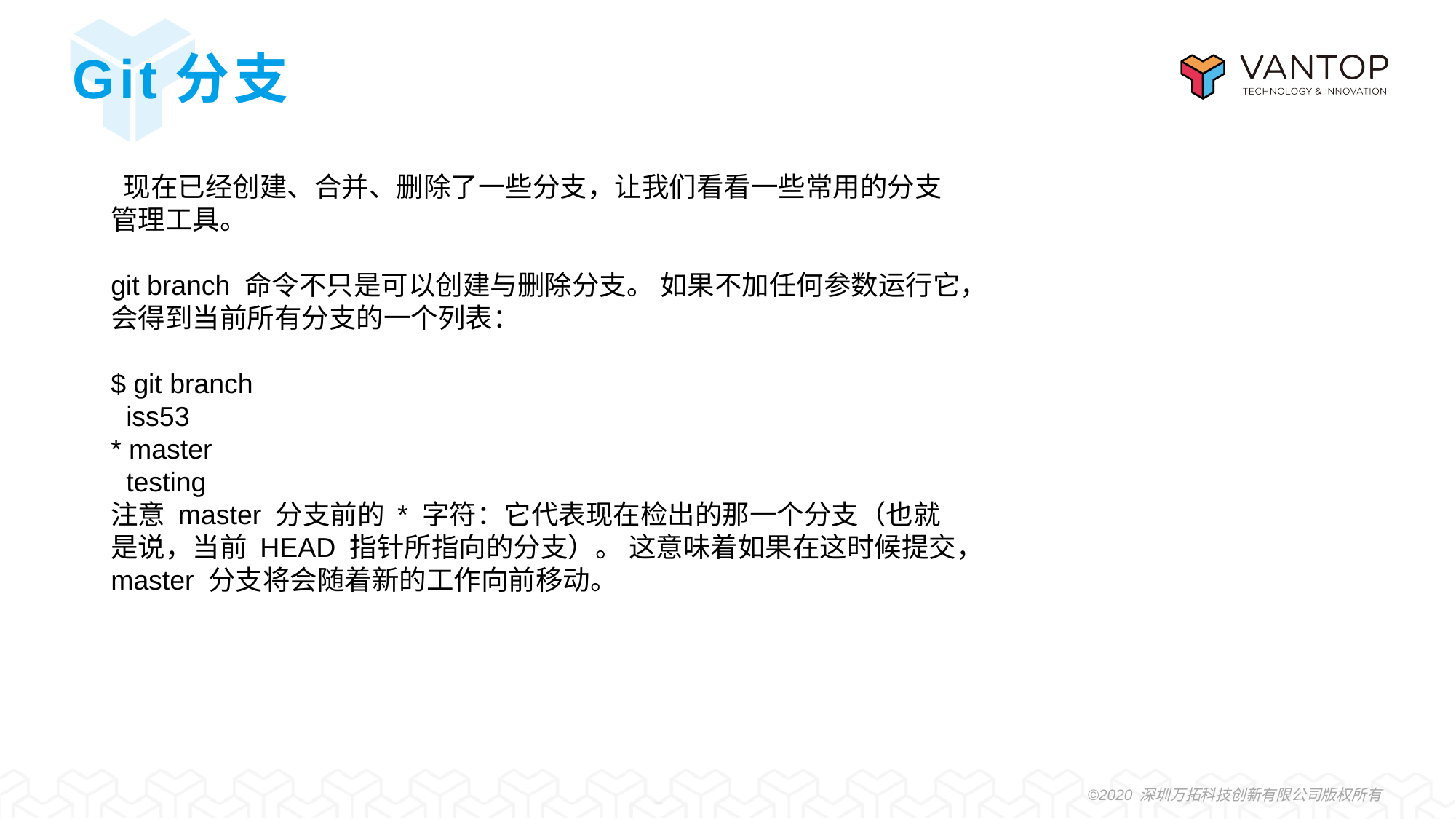

# Git分支

 现在已经创建、合并、删除了一些分支，让我们看看一些常用的分支管理工具。

git branch 命令不只是可以创建与删除分支。 如果不加任何参数运行它，会得到当前所有分支的一个列表：

$ git branch
  iss53
* master
  testing
注意 master 分支前的 * 字符：它代表现在检出的那一个分支（也就是说，当前 HEAD 指针所指向的分支）。 这意味着如果在这时候提交，master 分支将会随着新的工作向前移动。